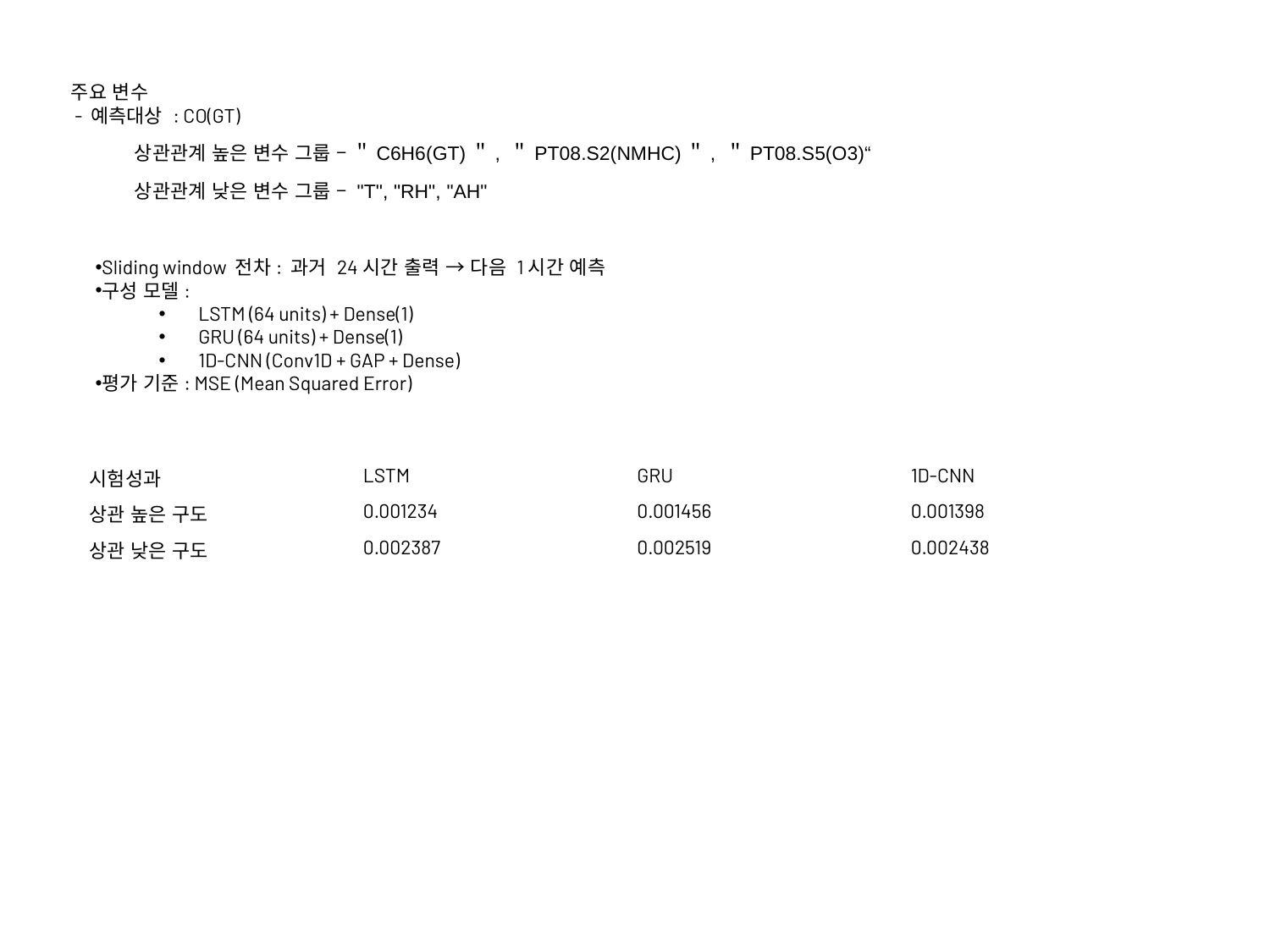

주요 변수
 - 예측대상 : CO(GT)
상관관계 높은 변수 그룹 – ＂C6H6(GT)＂, ＂PT08.S2(NMHC)＂, ＂PT08.S5(O3)“
상관관계 낮은 변수 그룹 – "T", "RH", "AH"
Sliding window 전차: 과거 24시간 출력 → 다음 1시간 예측
구성 모델:
LSTM (64 units) + Dense(1)
GRU (64 units) + Dense(1)
1D-CNN (Conv1D + GAP + Dense)
평가 기준: MSE (Mean Squared Error)
| 시험성과 | LSTM | GRU | 1D-CNN |
| --- | --- | --- | --- |
| 상관 높은 구도 | 0.001234 | 0.001456 | 0.001398 |
| 상관 낮은 구도 | 0.002387 | 0.002519 | 0.002438 |